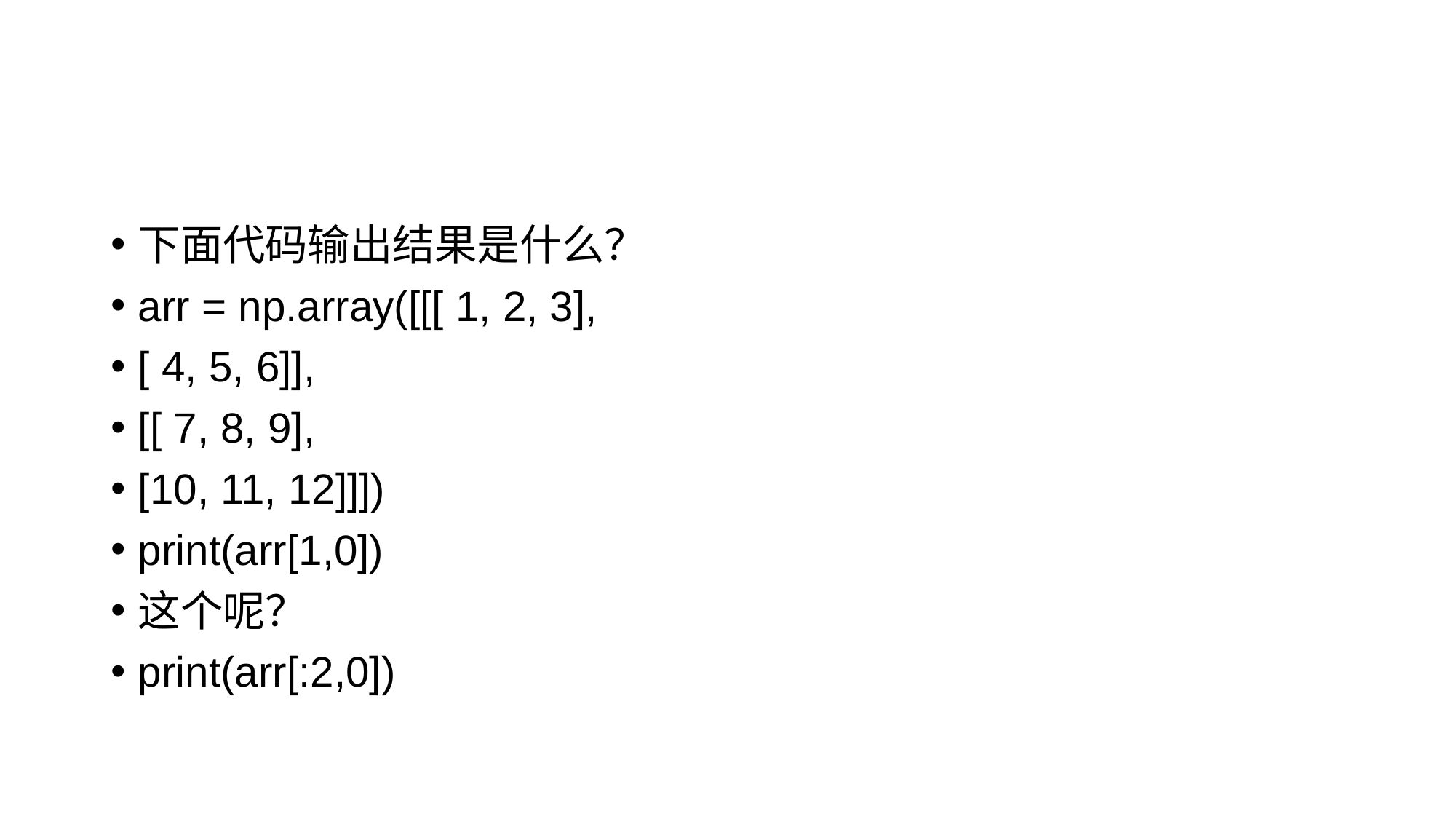

#
下面代码输出结果是什么？
arr = np.array([[[ 1, 2, 3],
[ 4, 5, 6]],
[[ 7, 8, 9],
[10, 11, 12]]])
print(arr[1,0])
这个呢？
print(arr[:2,0])